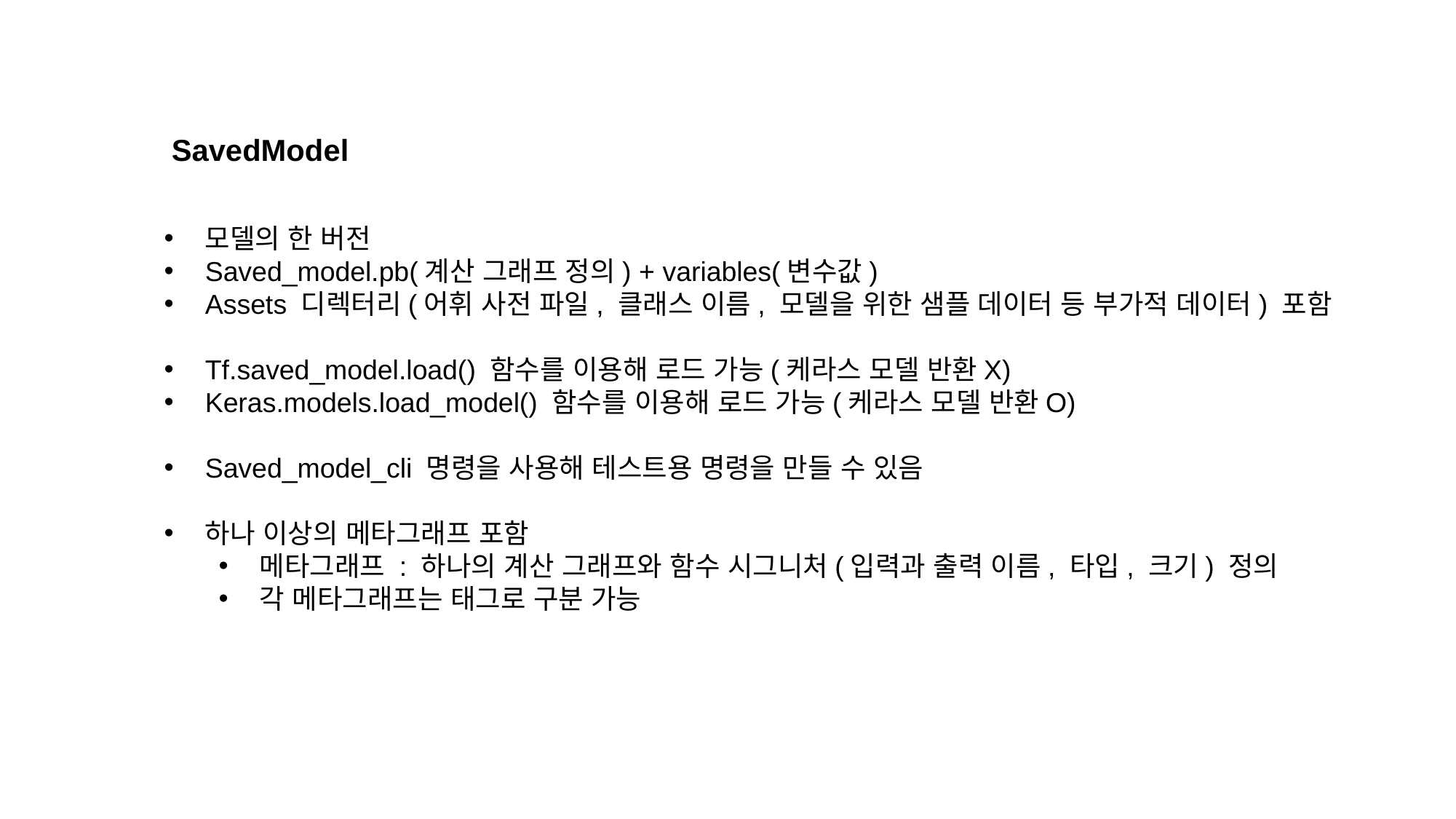

SavedModel
모델의 한 버전
Saved_model.pb(계산 그래프 정의) + variables(변수값)
Assets 디렉터리(어휘 사전 파일, 클래스 이름, 모델을 위한 샘플 데이터 등 부가적 데이터) 포함

Tf.saved_model.load() 함수를 이용해 로드 가능(케라스 모델 반환X)
Keras.models.load_model() 함수를 이용해 로드 가능(케라스 모델 반환O)

Saved_model_cli 명령을 사용해 테스트용 명령을 만들 수 있음

하나 이상의 메타그래프 포함
메타그래프 : 하나의 계산 그래프와 함수 시그니처(입력과 출력 이름, 타입, 크기) 정의
각 메타그래프는 태그로 구분 가능